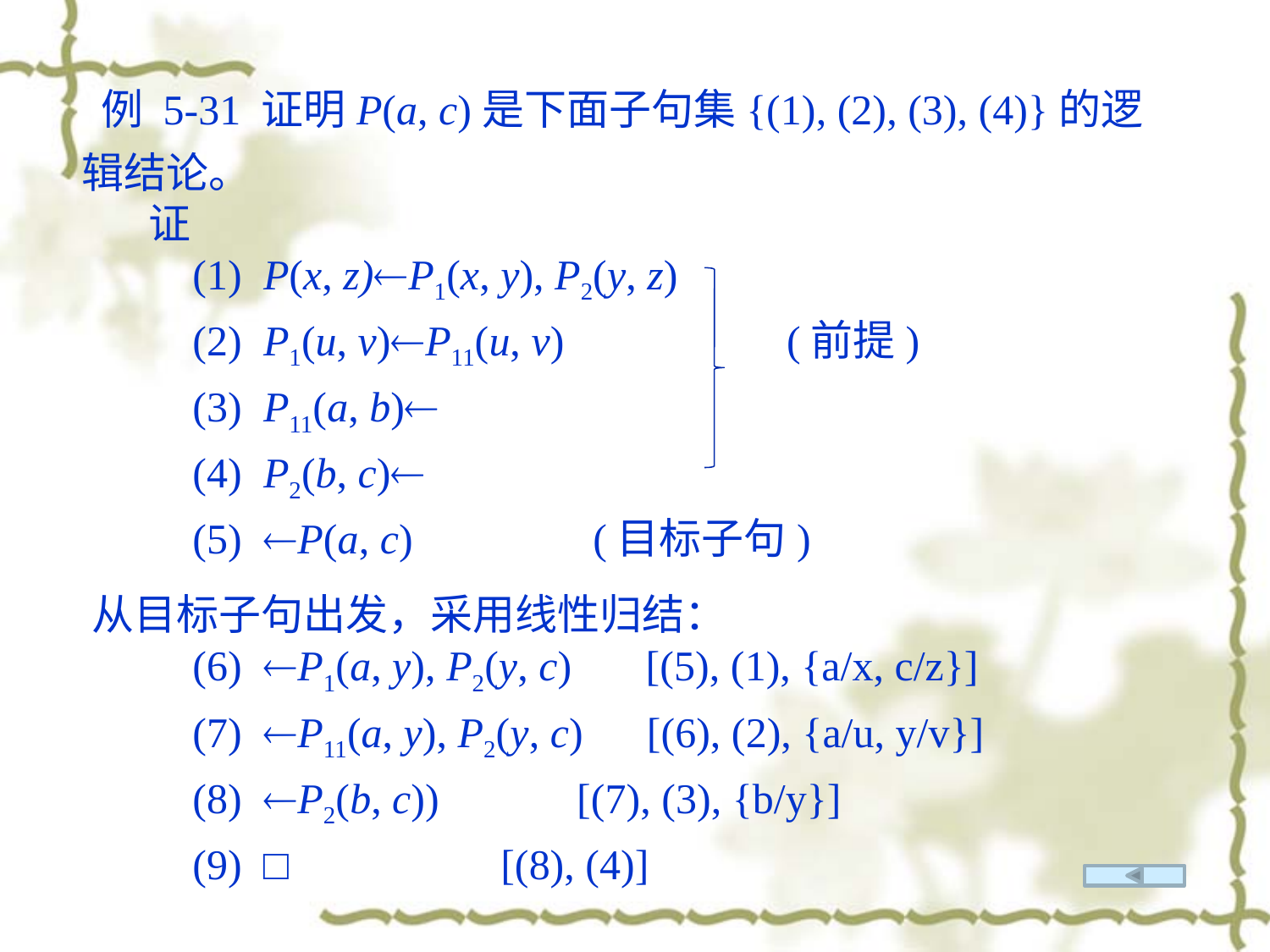

例 5-31 证明P(a, c)是下面子句集{(1), (2), (3), (4)}的逻辑结论。
           证
               (1)  P(x, z)←P1(x, y), P2(y, z)
               (2)  P1(u, v)←P11(u, v)                     (前提)
               (3)  P11(a, b)←
               (4)  P2(b, c)←
               (5)  ←P(a, c)                 (目标子句)
     从目标子句出发，采用线性归结：
               (6)  ←P1(a, y), P2(y, c)       [(5), (1), {a/x, c/z}]
               (7)  ←P11(a, y), P2(y, c)      [(6), (2), {a/u, y/v}]
               (8)  ←P2(b, c))             [(7), (3), {b/y}]
               (9)  □                    [(8), (4)]